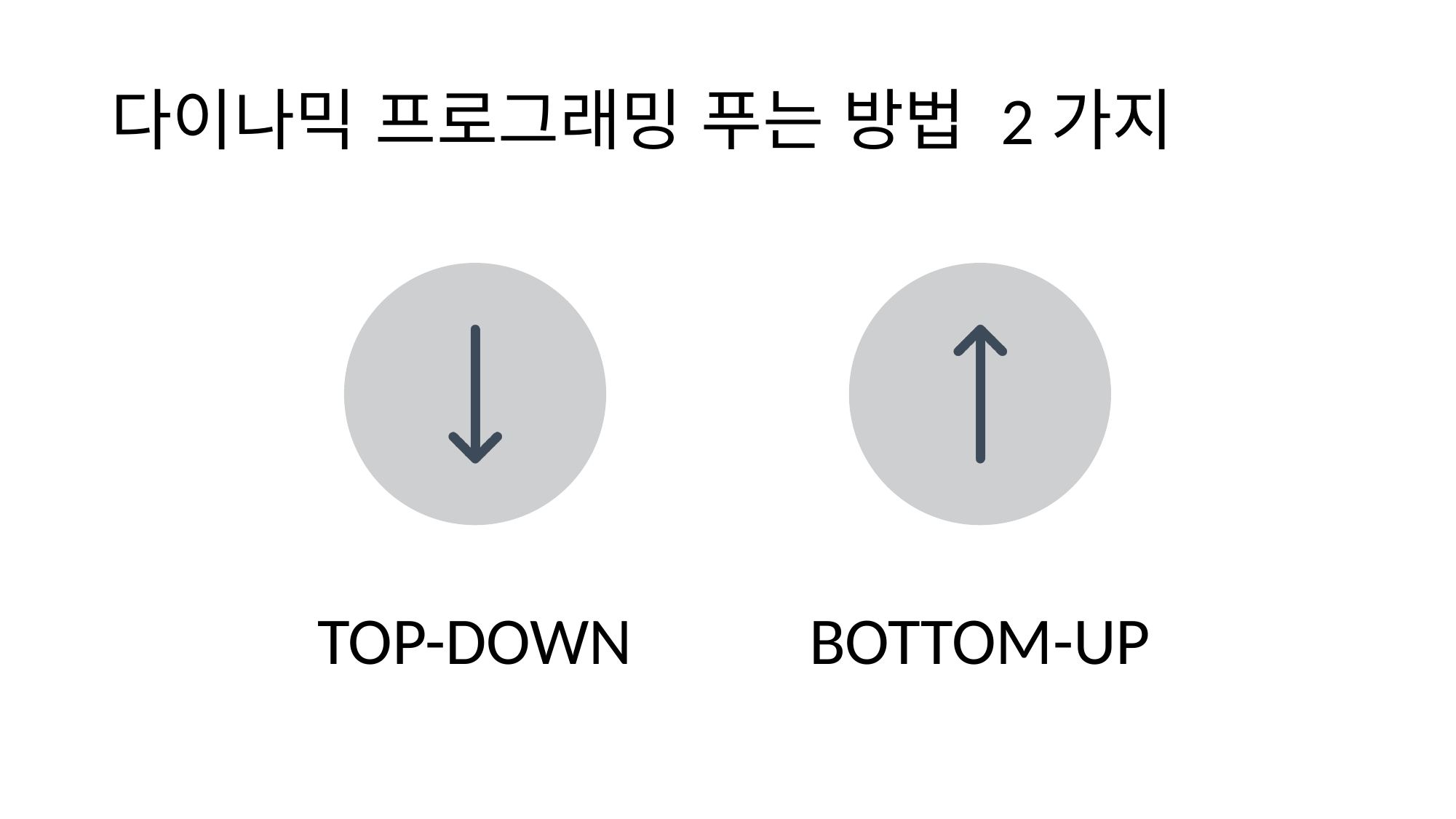

# 다이나믹 프로그래밍 푸는 방법 2가지
Top-down
Bottom-up